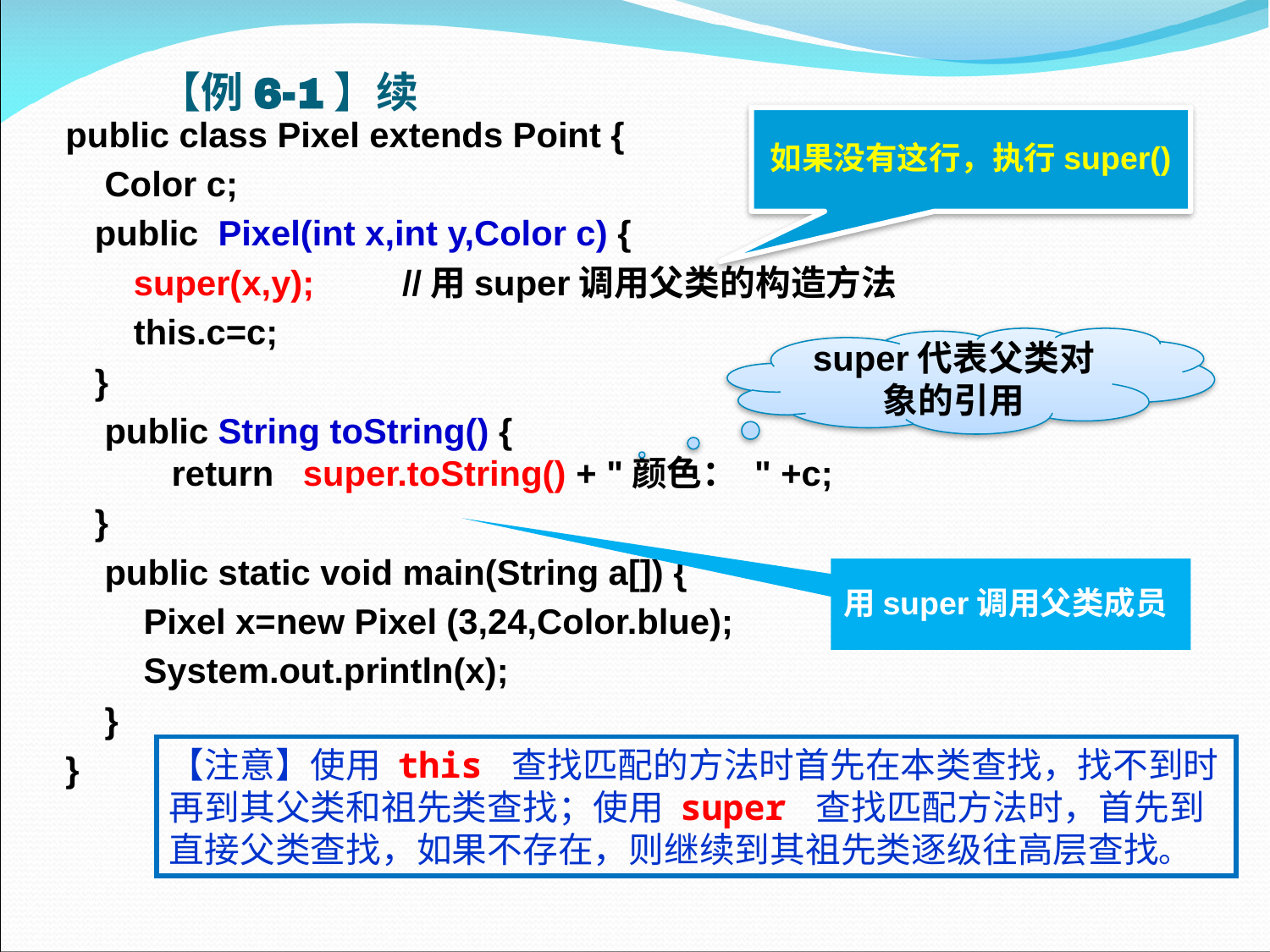

# 【例6-1】续
public class Pixel extends Point {
    Color c;
   public  Pixel(int x,int y,Color c) {
       super(x,y);         //用super调用父类的构造方法
       this.c=c;
   }
    public String toString() {
       return   super.toString() + "颜色： " +c;
   }
    public static void main(String a[]) {
        Pixel x=new Pixel (3,24,Color.blue);
        System.out.println(x);
    }
}
如果没有这行，执行super()
super代表父类对象的引用
用super调用父类成员
【注意】使用 this 查找匹配的方法时首先在本类查找，找不到时再到其父类和祖先类查找；使用 super 查找匹配方法时，首先到直接父类查找，如果不存在，则继续到其祖先类逐级往高层查找。